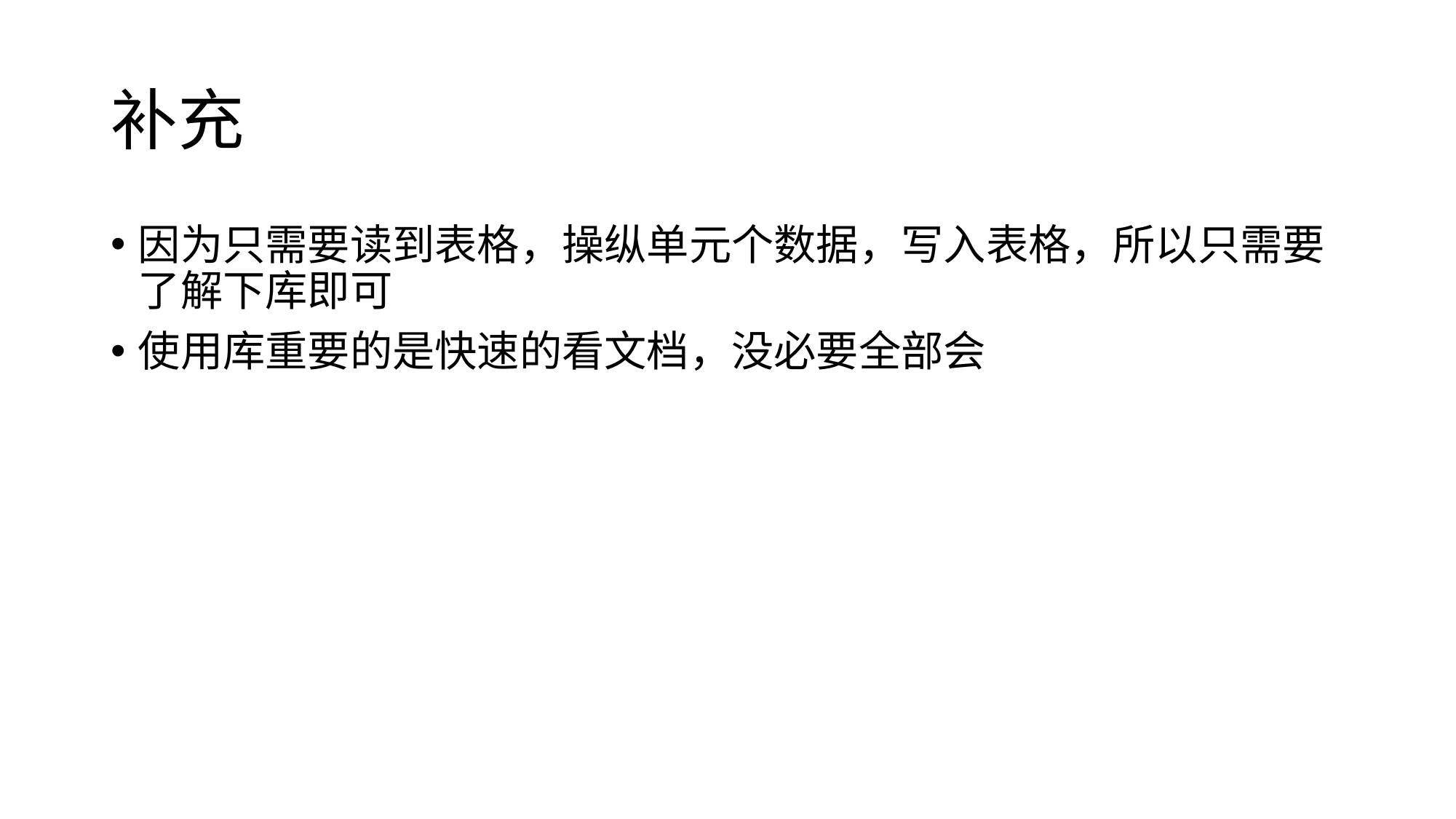

# 补充
因为只需要读到表格，操纵单元个数据，写入表格，所以只需要了解下库即可
使用库重要的是快速的看文档，没必要全部会